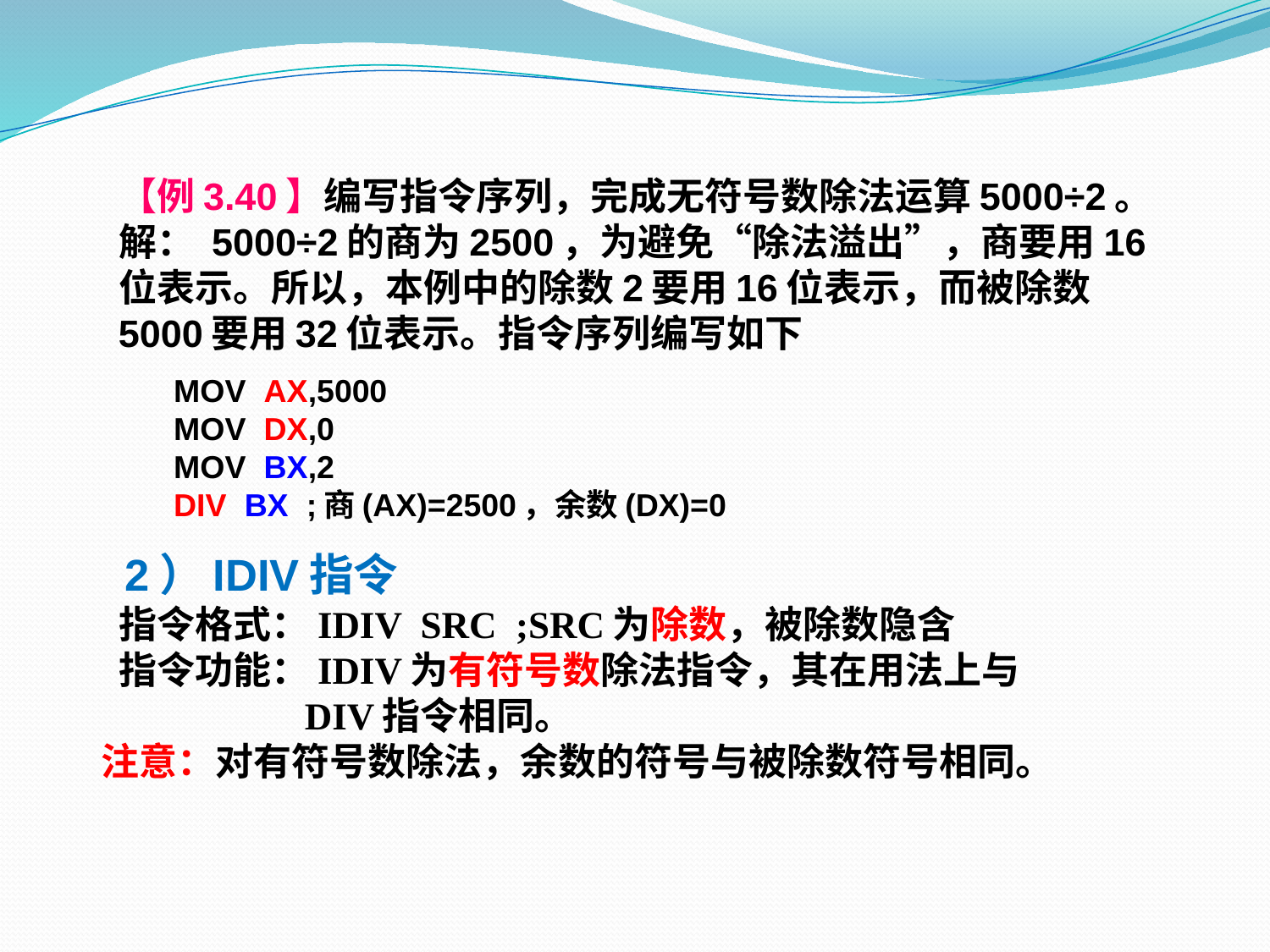

【例3.40】编写指令序列，完成无符号数除法运算5000÷2。
    解： 5000÷2的商为2500，为避免“除法溢出”，商要用16
    位表示。所以，本例中的除数2要用16位表示，而被除数
    5000要用32位表示。指令序列编写如下

           MOV  AX,5000
           MOV  DX,0
           MOV  BX,2
           DIV  BX  ;商(AX)=2500，余数(DX)=0

    2）IDIV指令
    指令格式：IDIV  SRC  ;SRC为除数，被除数隐含
    指令功能：IDIV为有符号数除法指令，其在用法上与
                        DIV指令相同。
  注意：对有符号数除法，余数的符号与被除数符号相同。